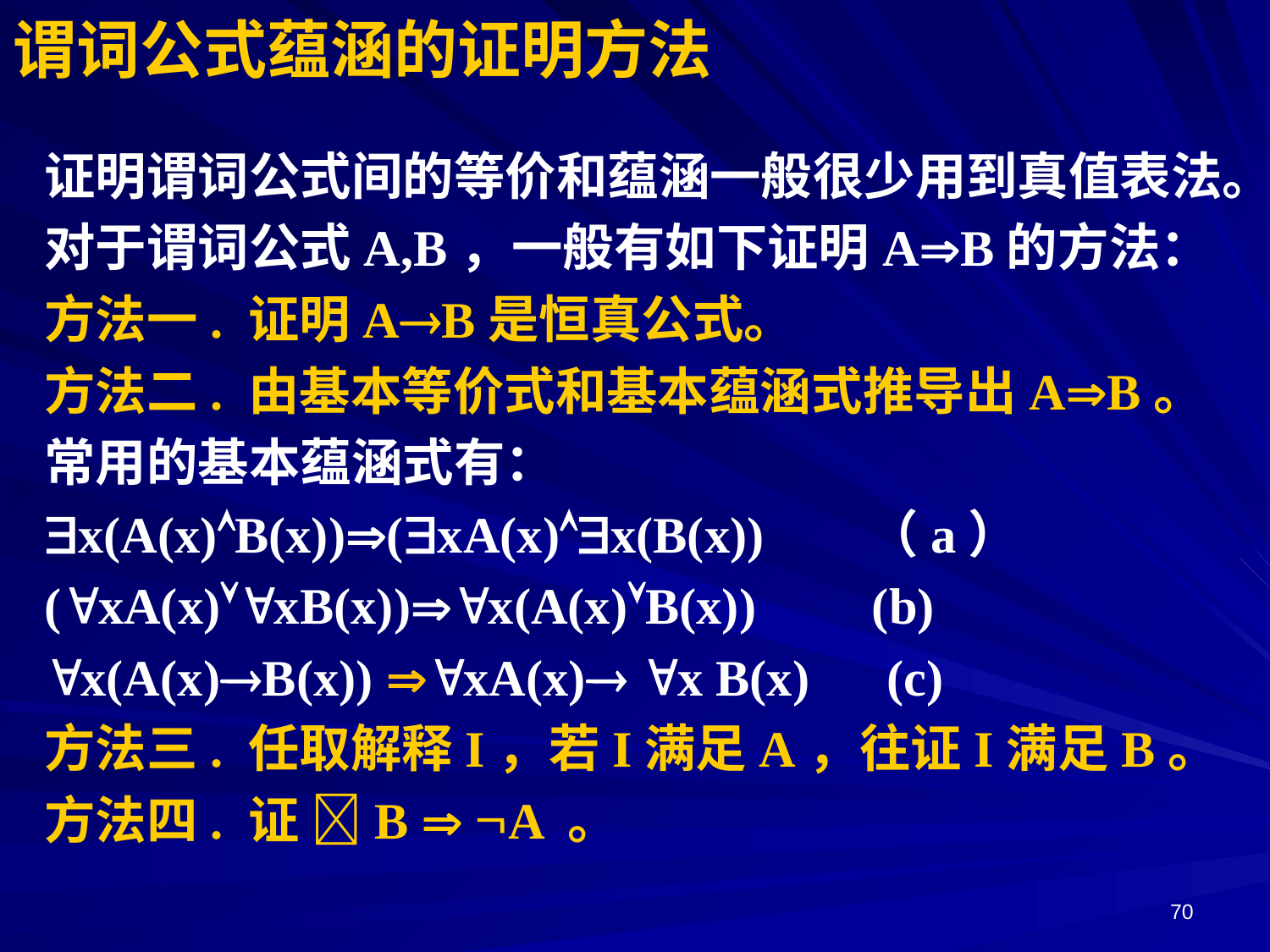

# 谓词公式蕴涵的证明方法
证明谓词公式间的等价和蕴涵一般很少用到真值表法。
对于谓词公式A,B，一般有如下证明A⇒B的方法：
方法一. 证明A→B是恒真公式。
方法二. 由基本等价式和基本蕴涵式推导出A⇒B。
常用的基本蕴涵式有：
∃x(A(x)∧B(x))⇒(∃xA(x)∧∃x(B(x))       （a）
(∀xA(x)∨∀xB(x))⇒∀x(A(x)∨B(x))         (b)
∀x(A(x)→B(x)) ⇒∀xA(x)→ ∀x B(x)      (c)
方法三. 任取解释I，若I满足A，往证I满足B。
方法四. 证 ¬B ⇒ ¬A 。
70